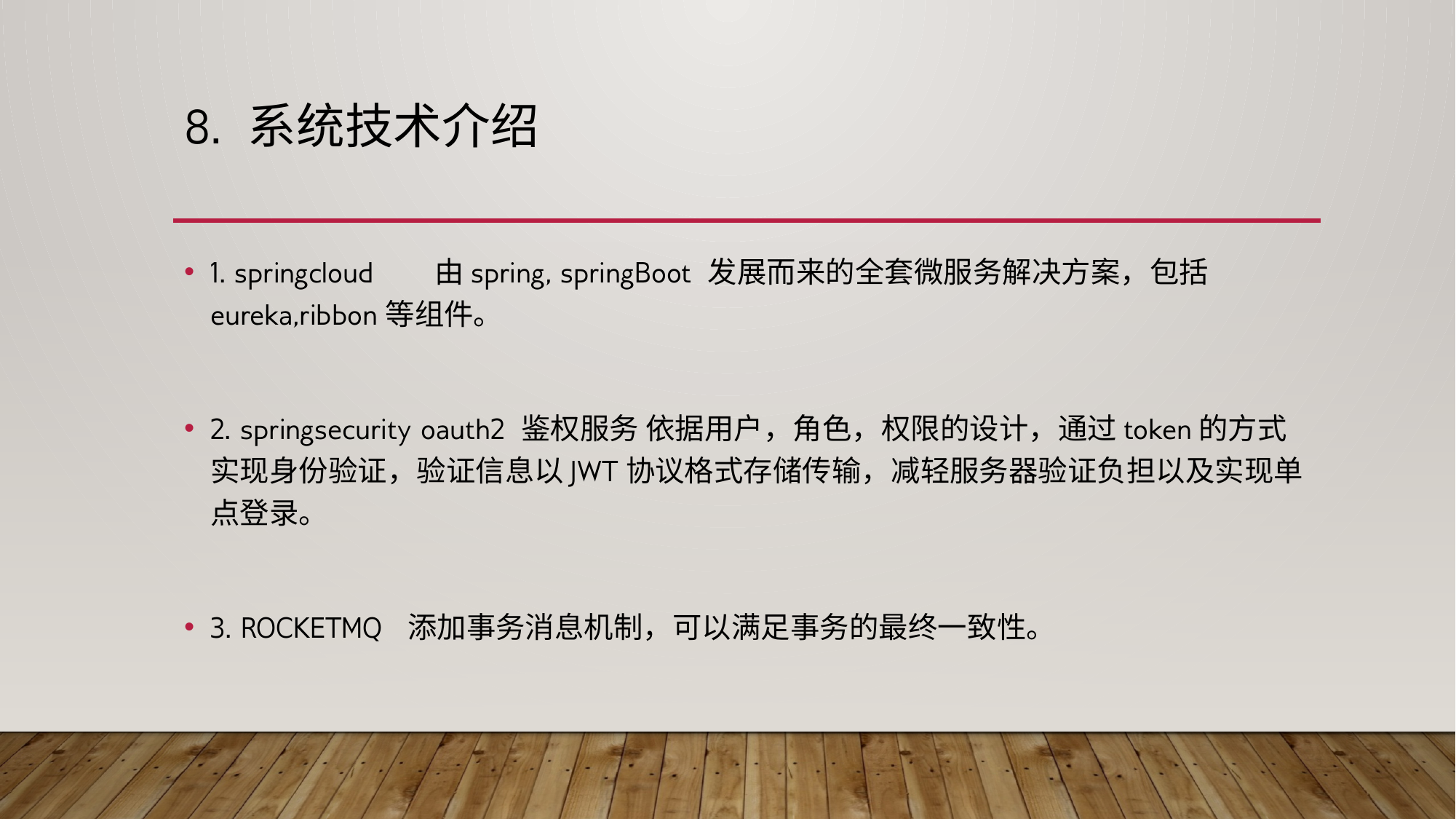

# 8. 系统技术介绍
1. springcloud      由spring, springBoot 发展而来的全套微服务解决方案，包括eureka,ribbon等组件。

2. springsecurity oauth2 鉴权服务 依据用户，角色，权限的设计，通过token的方式实现身份验证，验证信息以JWT协议格式存储传输，减轻服务器验证负担以及实现单点登录。

3. ROCKETMQ  添加事务消息机制，可以满足事务的最终一致性。